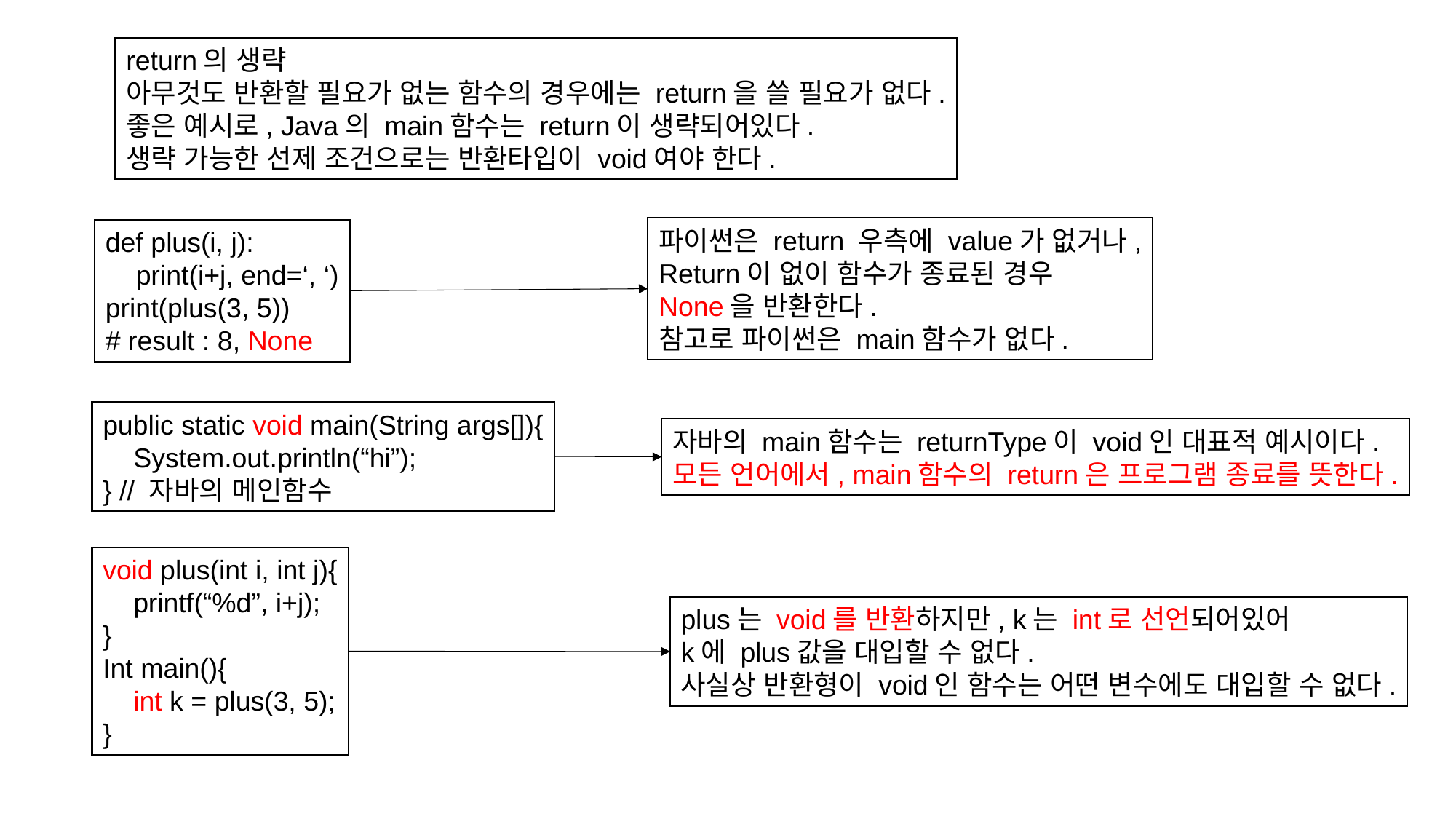

return의 생략
아무것도 반환할 필요가 없는 함수의 경우에는 return을 쓸 필요가 없다.
좋은 예시로, Java의 main함수는 return이 생략되어있다.
생략 가능한 선제 조건으로는 반환타입이 void여야 한다.
파이썬은 return 우측에 value가 없거나,
Return이 없이 함수가 종료된 경우
None을 반환한다.
참고로 파이썬은 main함수가 없다.
def plus(i, j):
    print(i+j, end=‘, ‘)
print(plus(3, 5))
# result : 8, None
public static void main(String args[]){
    System.out.println(“hi”);
} // 자바의 메인함수
자바의 main함수는 returnType이 void인 대표적 예시이다.
모든 언어에서, main함수의 return은 프로그램 종료를 뜻한다.
void plus(int i, int j){
    printf(“%d”, i+j);
}
Int main(){
    int k = plus(3, 5);
}
plus는 void를 반환하지만, k는 int로 선언되어있어
k에 plus값을 대입할 수 없다.
사실상 반환형이 void인 함수는 어떤 변수에도 대입할 수 없다.